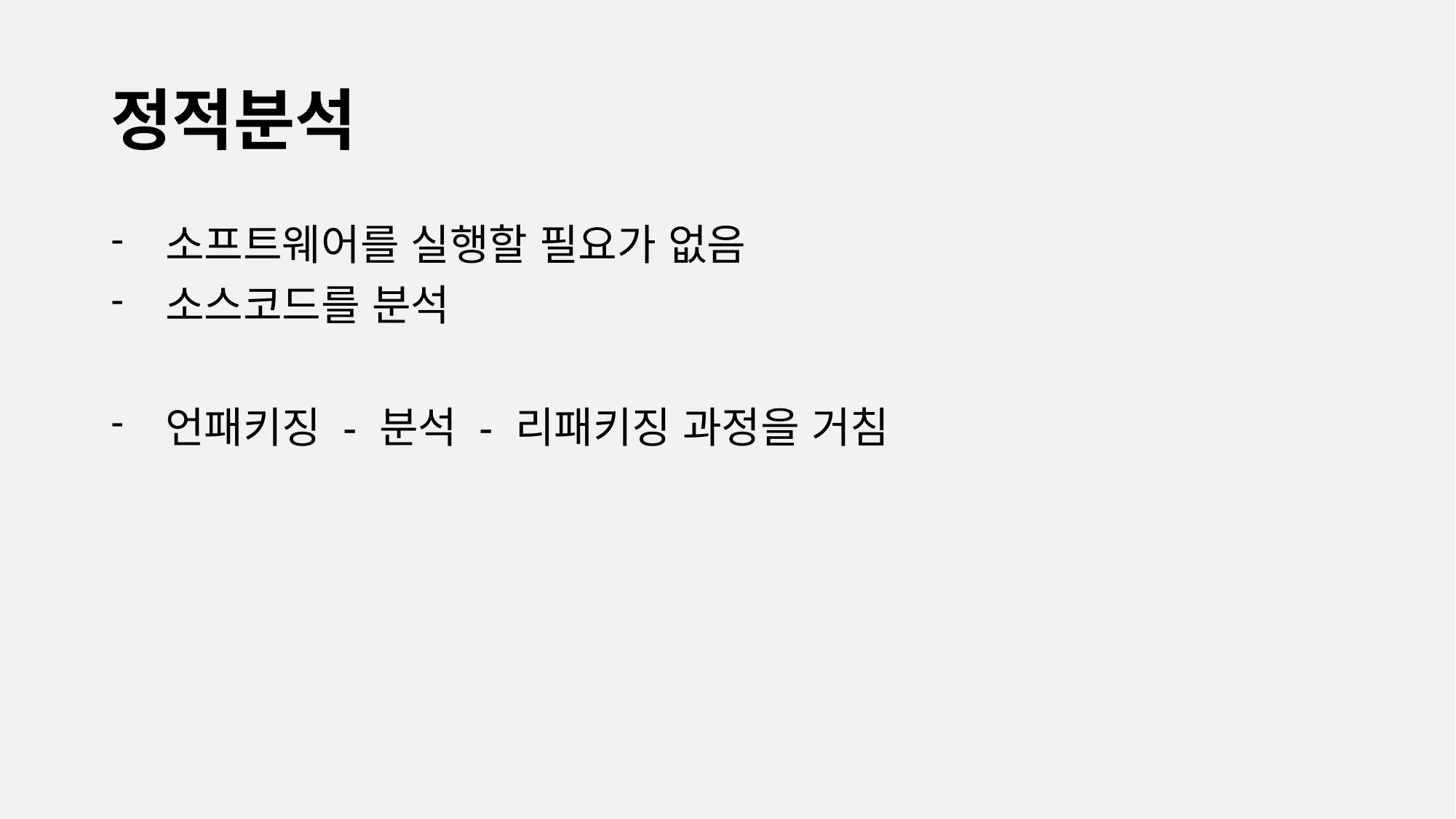

# 정적분석
소프트웨어를 실행할 필요가 없음
소스코드를 분석

언패키징 - 분석 - 리패키징 과정을 거침